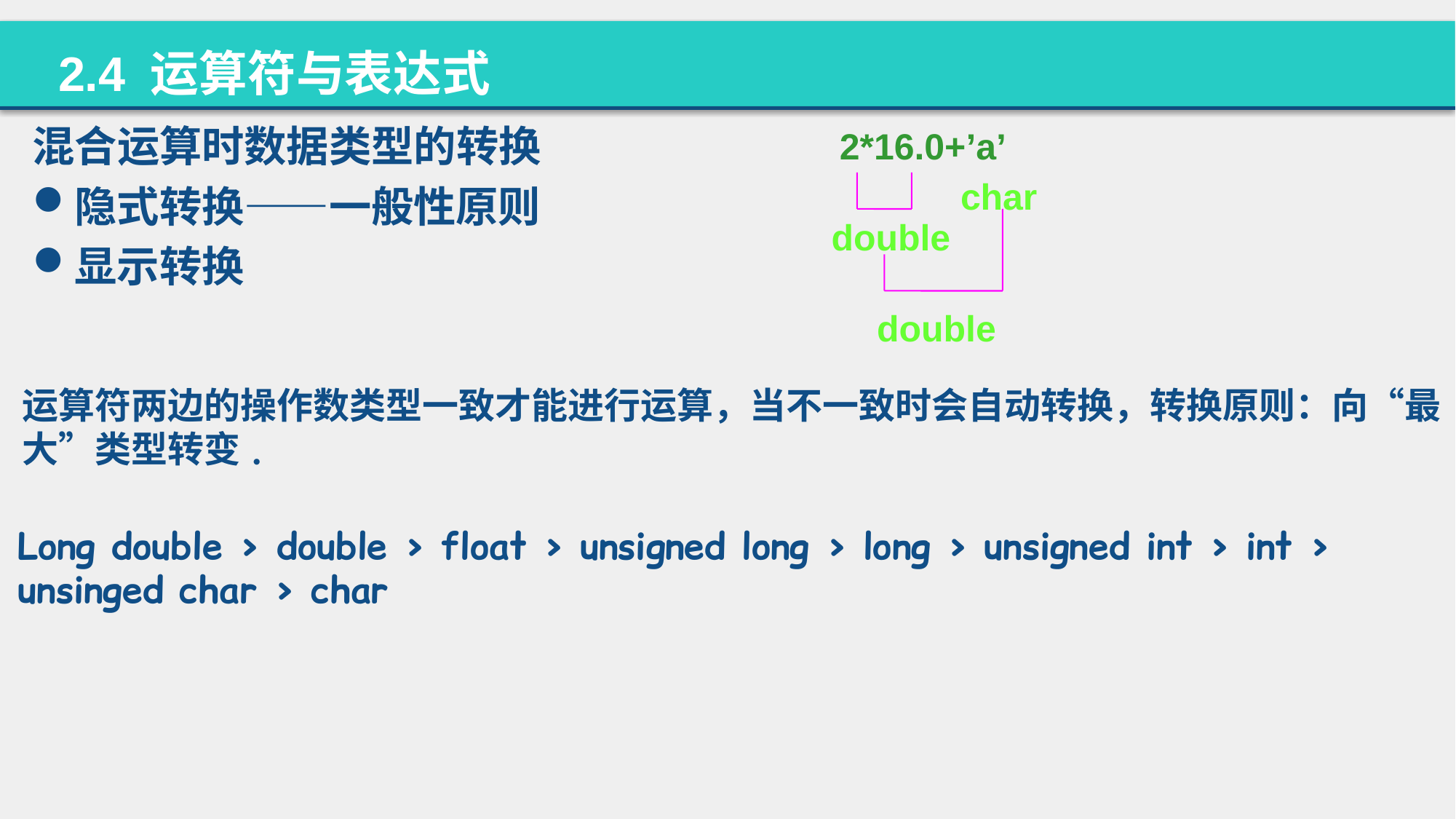

2.4 运算符与表达式
混合运算时数据类型的转换
隐式转换——一般性原则
显示转换
2*16.0+’a’
char

double

double
运算符两边的操作数类型一致才能进行运算，当不一致时会自动转换，转换原则：向“最大”类型转变.
Long double > double > float > unsigned long > long > unsigned int > int > unsinged char > char